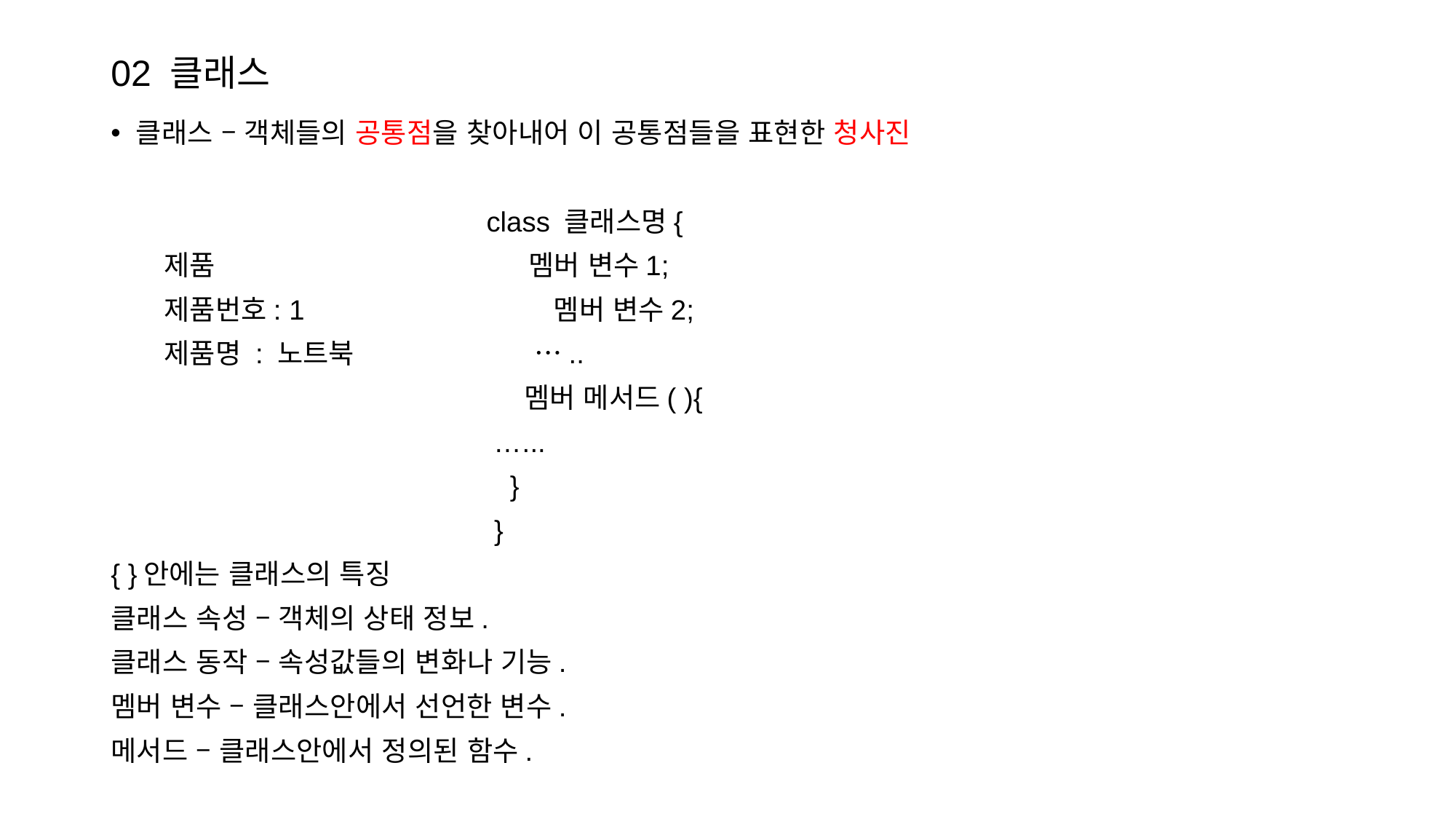

# 02 클래스
클래스 – 객체들의 공통점을 찾아내어 이 공통점들을 표현한 청사진

                                                class 클래스명{
      제품                                        멤버 변수1;
      제품번호: 1                               멤버 변수2;
      제품명 : 노트북                       …..
                                                    멤버 메서드( ){
                                                 …...
                                                   }
                                                 }
{ }안에는 클래스의 특징
클래스 속성 – 객체의 상태 정보.
클래스 동작 – 속성값들의 변화나 기능.
멤버 변수 – 클래스안에서 선언한 변수.
메서드 – 클래스안에서 정의된 함수.